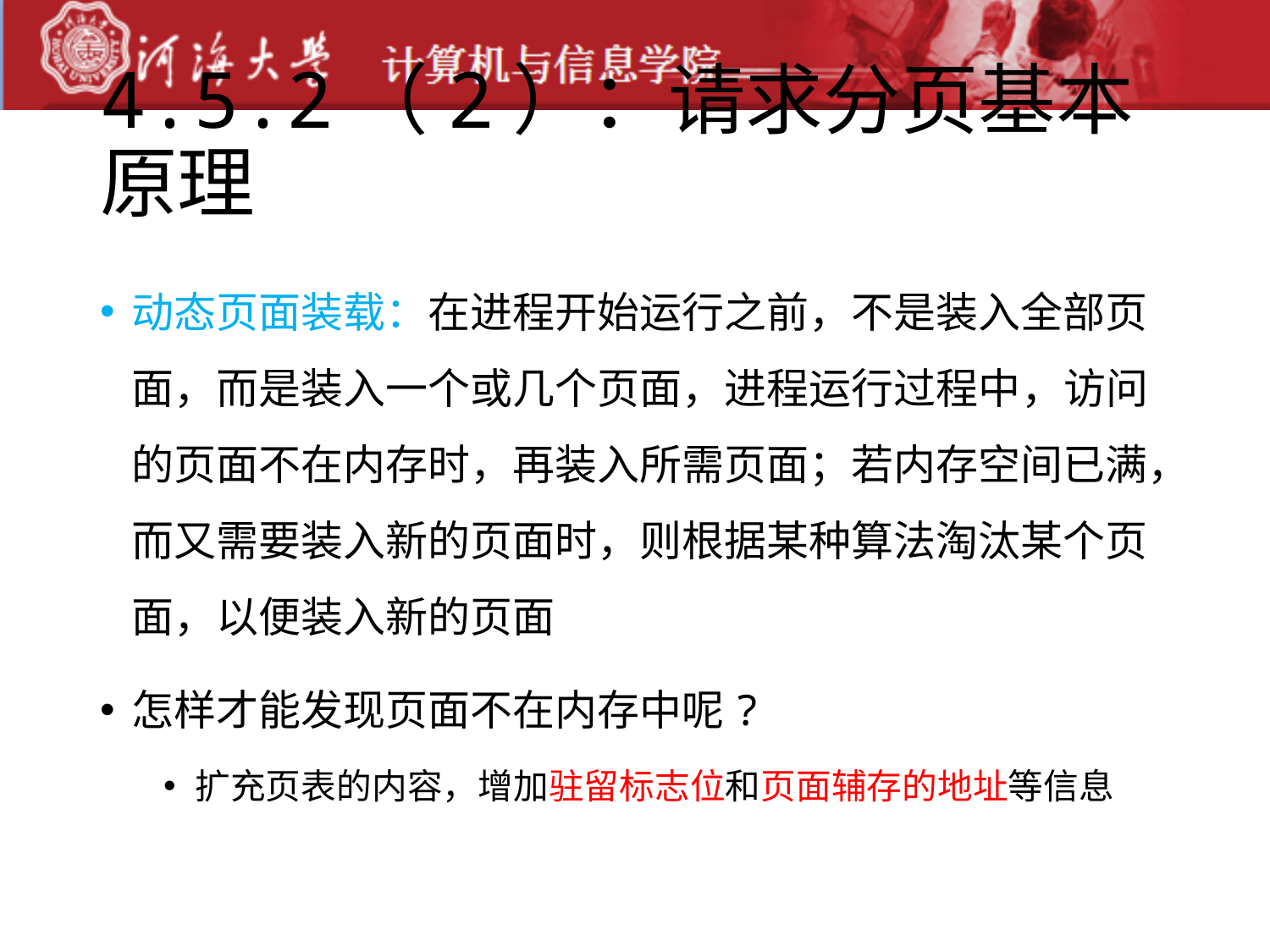

# 4.5.2（2）：请求分页基本原理
动态页面装载：在进程开始运行之前，不是装入全部页面，而是装入一个或几个页面，进程运行过程中，访问的页面不在内存时，再装入所需页面；若内存空间已满，而又需要装入新的页面时，则根据某种算法淘汰某个页面，以便装入新的页面
怎样才能发现页面不在内存中呢?
扩充页表的内容，增加驻留标志位和页面辅存的地址等信息